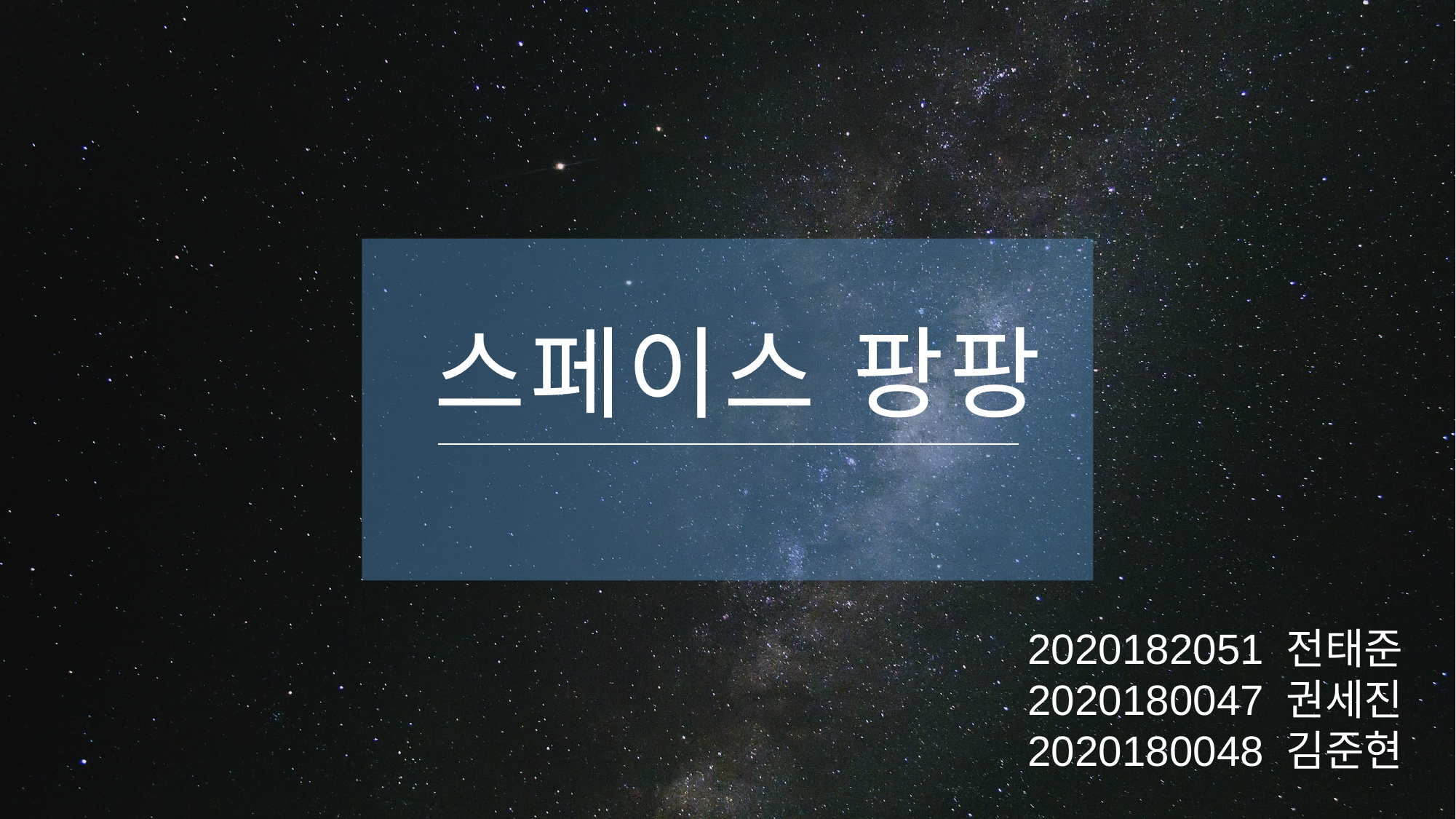

스페이스 팡팡
2020182051 전태준
2020180047 권세진
2020180048 김준현